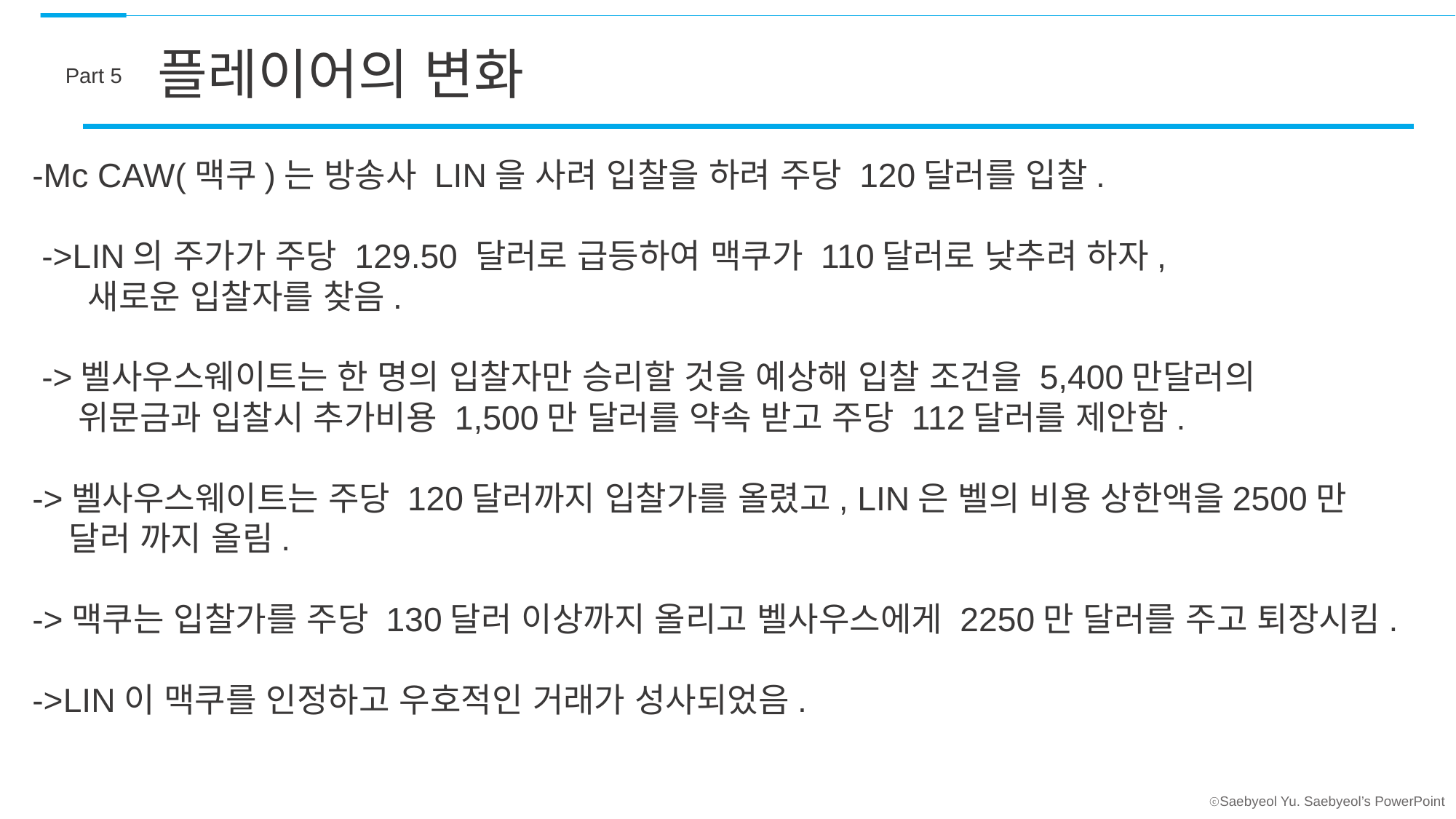

플레이어의 변화
Part 5
-Mc CAW(맥쿠)는 방송사 LIN을 사려 입찰을 하려 주당 120달러를 입찰.

 ->LIN의 주가가 주당 129.50 달러로 급등하여 맥쿠가 110달러로 낮추려 하자,
     새로운 입찰자를 찾음.

 ->벨사우스웨이트는 한 명의 입찰자만 승리할 것을 예상해 입찰 조건을 5,400만달러의
    위문금과 입찰시 추가비용 1,500만 달러를 약속 받고 주당 112달러를 제안함.

->벨사우스웨이트는 주당 120달러까지 입찰가를 올렸고, LIN은 벨의 비용 상한액을2500만
   달러 까지 올림.

->맥쿠는 입찰가를 주당 130달러 이상까지 올리고 벨사우스에게 2250만 달러를 주고 퇴장시킴.

->LIN이 맥쿠를 인정하고 우호적인 거래가 성사되었음.